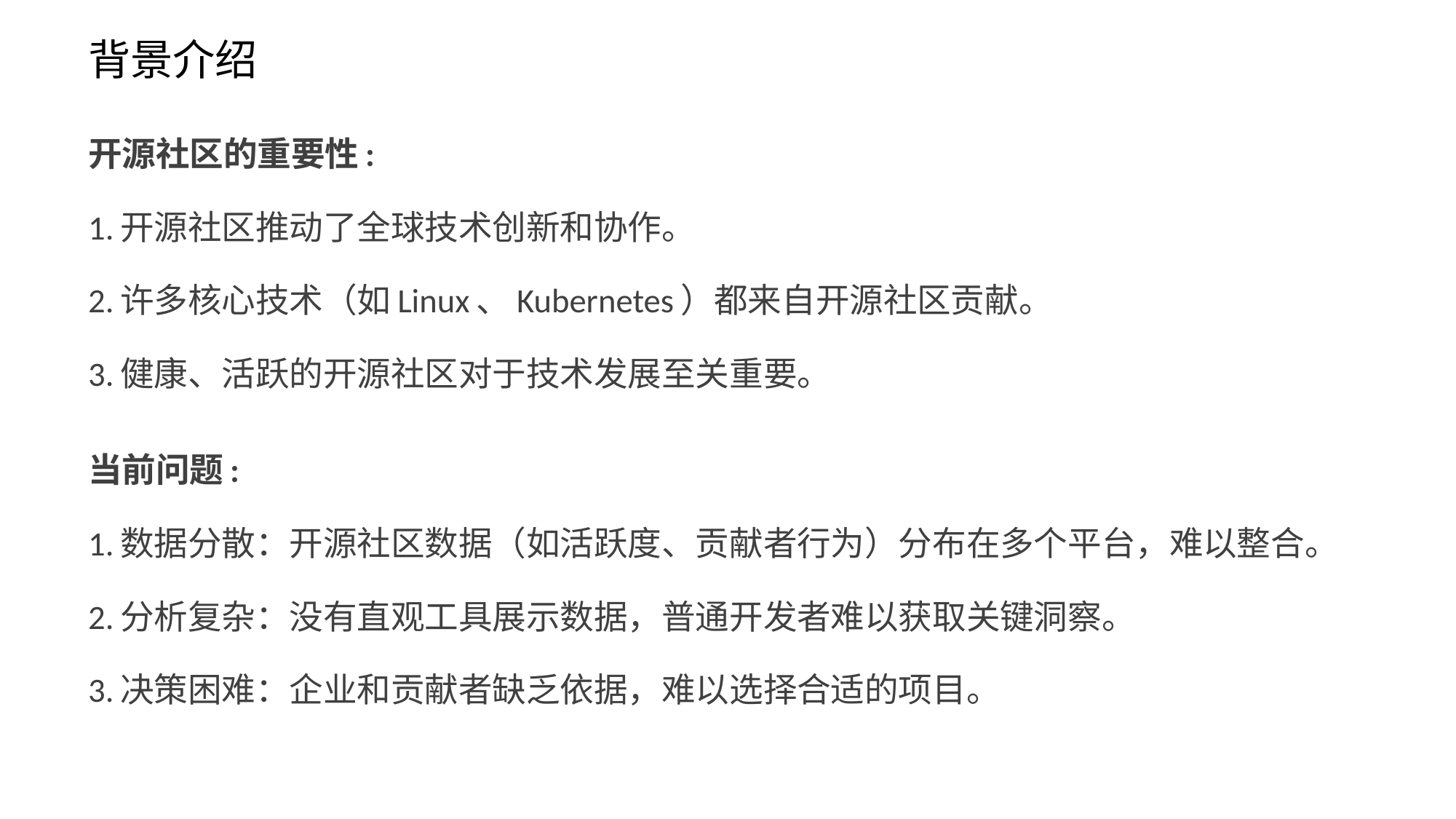

# 背景介绍
开源社区的重要性:
1.开源社区推动了全球技术创新和协作。
2.许多核心技术（如Linux、Kubernetes）都来自开源社区贡献。
3.健康、活跃的开源社区对于技术发展至关重要。

当前问题:
1.数据分散：开源社区数据（如活跃度、贡献者行为）分布在多个平台，难以整合。
2.分析复杂：没有直观工具展示数据，普通开发者难以获取关键洞察。
3.决策困难：企业和贡献者缺乏依据，难以选择合适的项目。